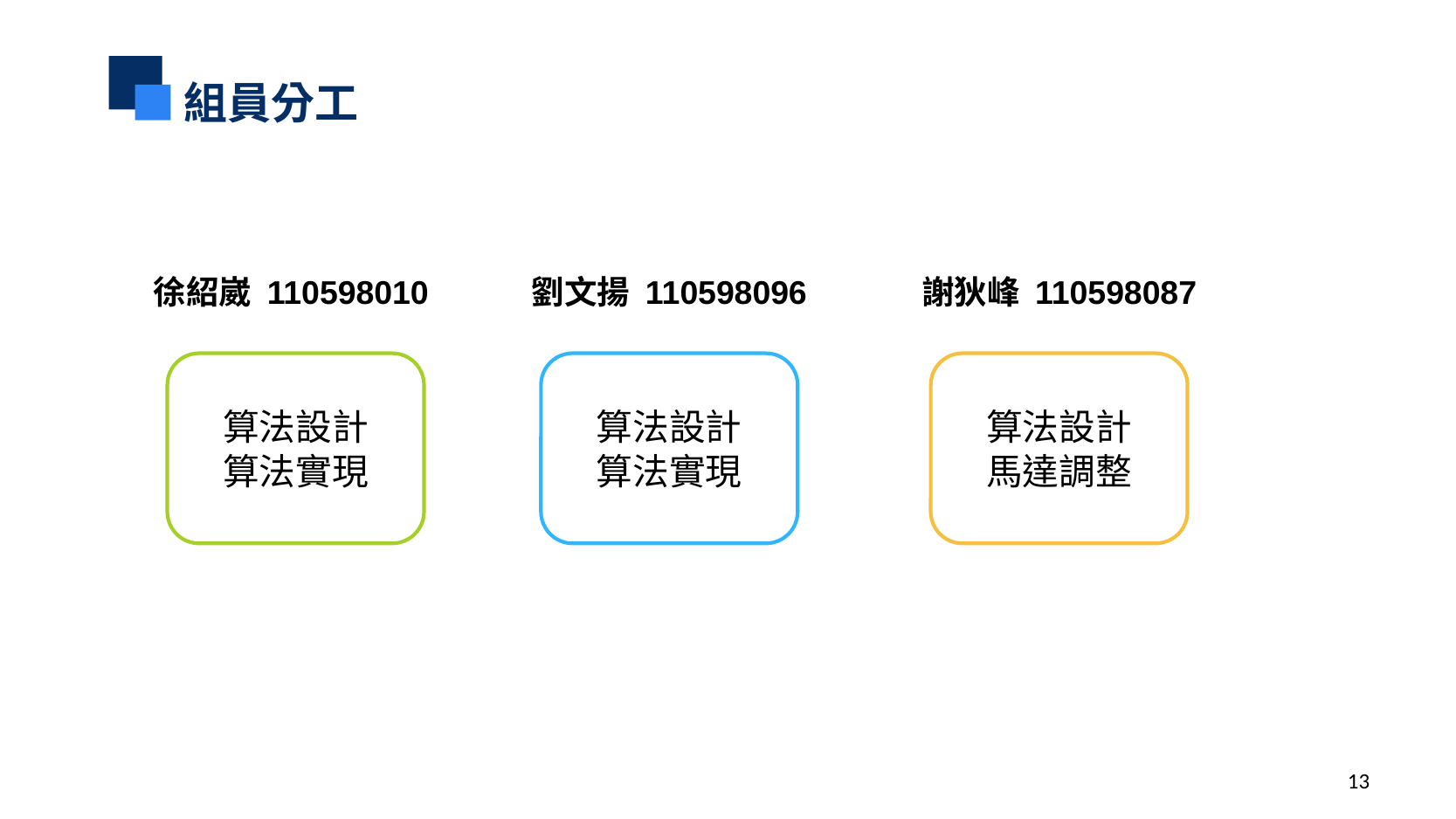

組員分工

徐紹崴 110598010
劉文揚 110598096
謝狄峰 110598087
算法設計
算法實現
算法設計
算法實現
算法設計
馬達調整
13